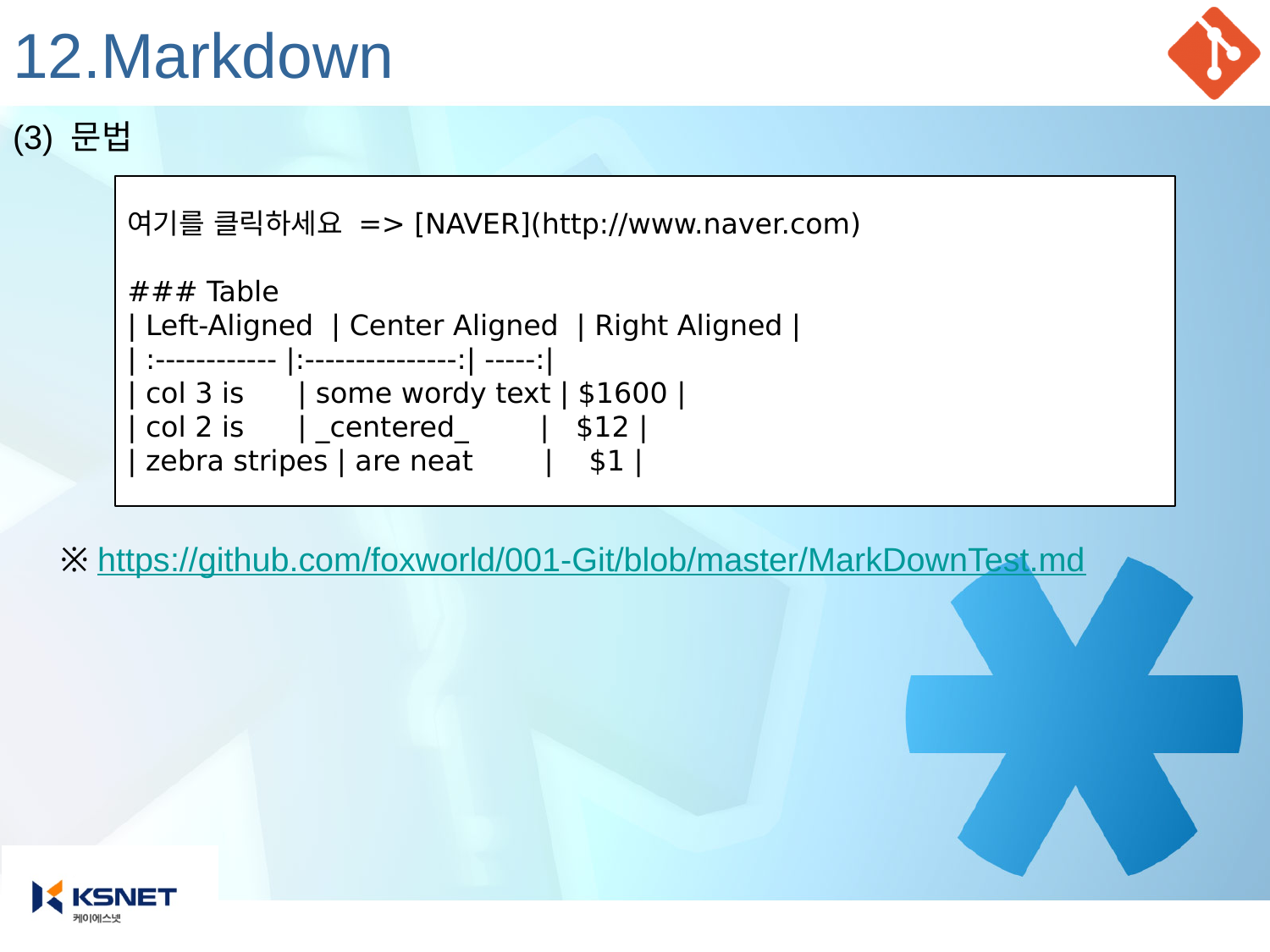

# 12.Markdown
(3) 문법

	※ https://github.com/foxworld/001-Git/blob/master/MarkDownTest.md

여기를 클릭하세요 => [NAVER](http://www.naver.com)

### Table
| Left-Aligned  | Center Aligned  | Right Aligned |
| :------------ |:---------------:| -----:|
| col 3 is      | some wordy text | $1600 |
| col 2 is      | _centered_        |   $12 |
| zebra stripes | are neat        |    $1 |